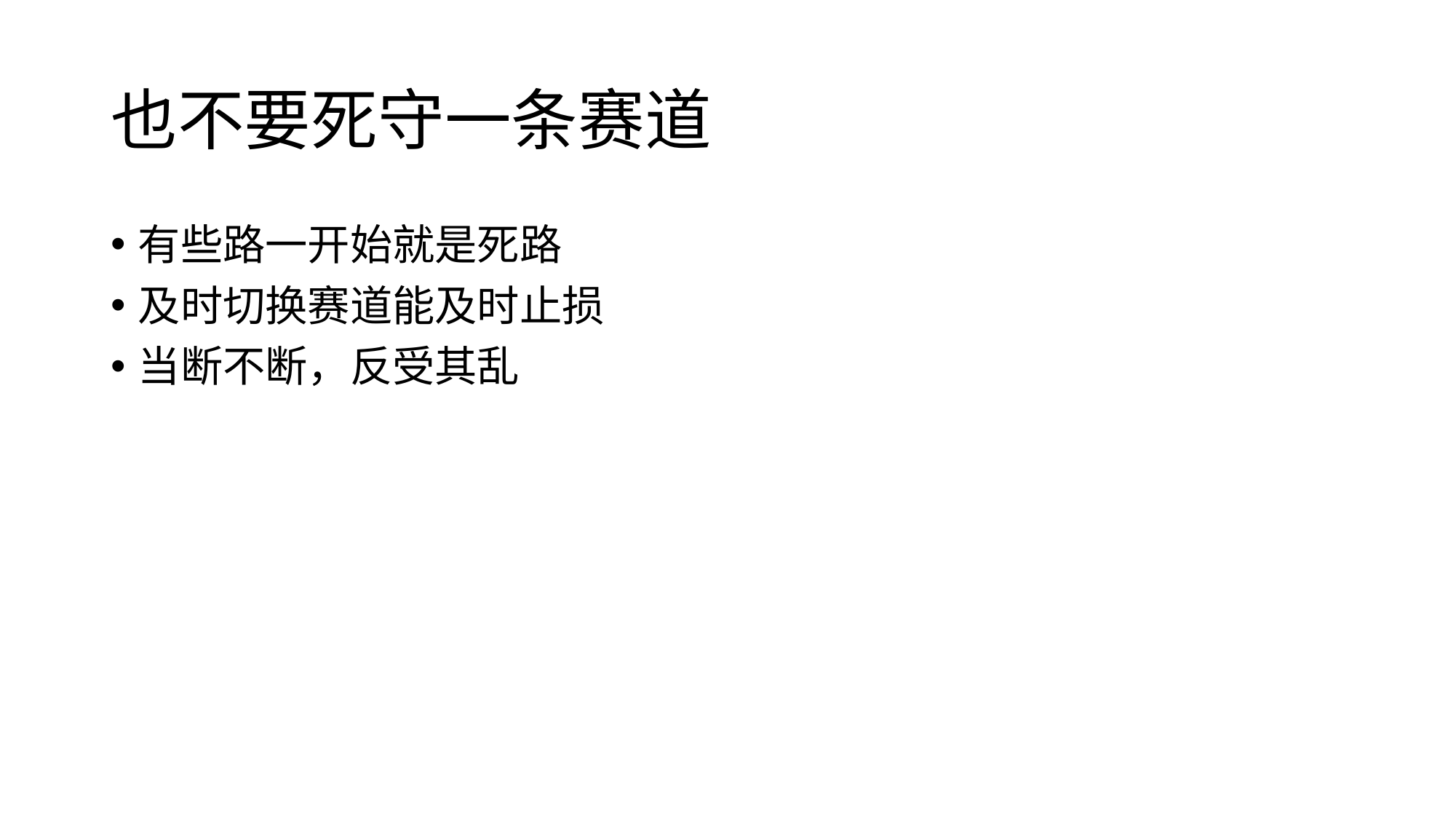

# 也不要死守一条赛道
有些路一开始就是死路
及时切换赛道能及时止损
当断不断，反受其乱